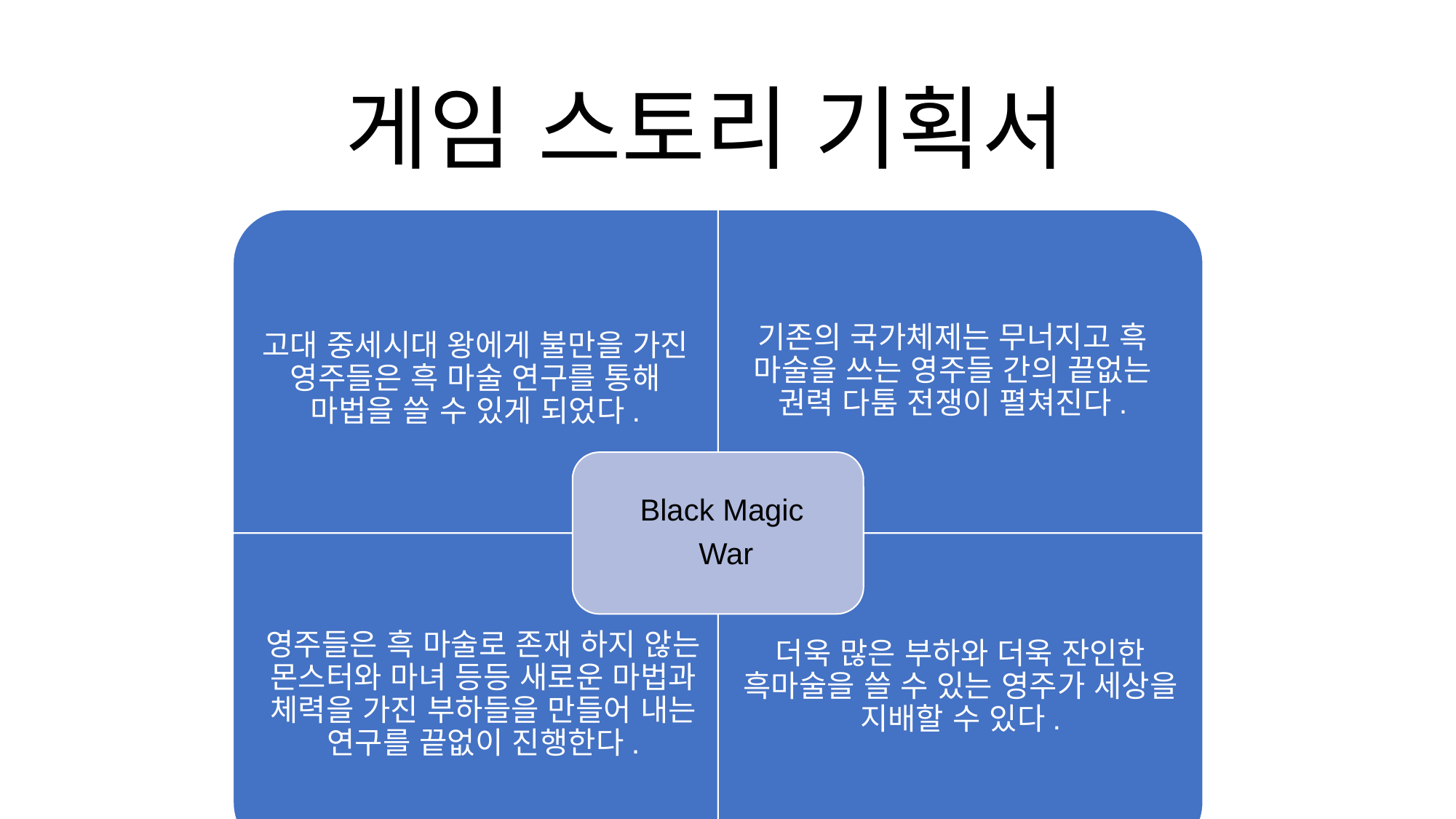

# 게임 스토리 기획서
고대 중세시대 왕에게 불만을 가진 영주들은 흑 마술 연구를 통해 마법을 쓸 수 있게 되었다.
기존의 국가체제는 무너지고 흑 마술을 쓰는 영주들 간의 끝없는 권력 다툼 전쟁이 펼쳐진다.
영주들은 흑 마술로 존재 하지 않는 몬스터와 마녀 등등 새로운 마법과 체력을 가진 부하들을 만들어 내는 연구를 끝없이 진행한다.
더욱 많은 부하와 더욱 잔인한 흑마술을 쓸 수 있는 영주가 세상을 지배할 수 있다.
Black Magic
 War